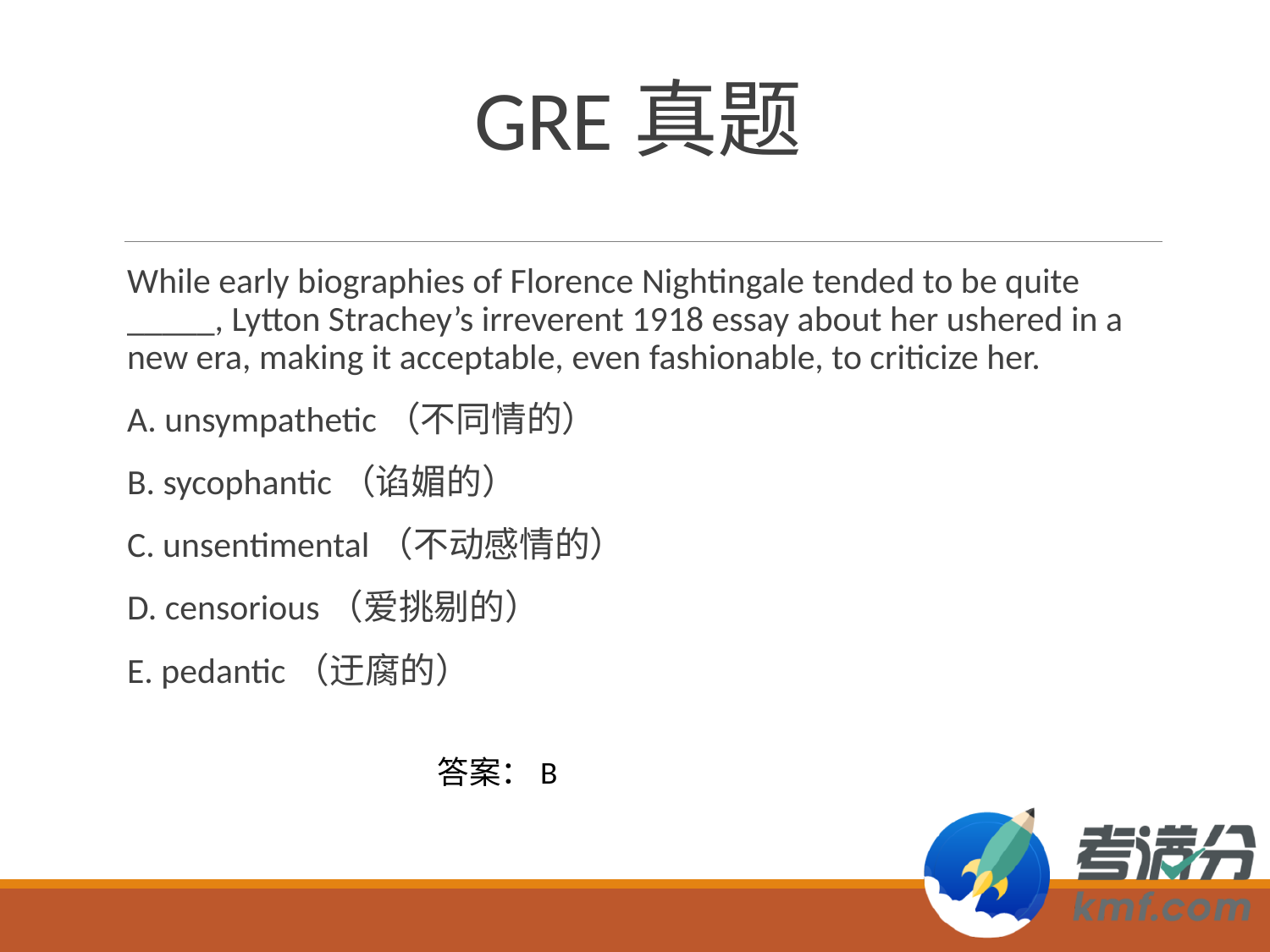

# GRE真题
While early biographies of Florence Nightingale tended to be quite _____, Lytton Strachey’s irreverent 1918 essay about her ushered in a new era, making it acceptable, even fashionable, to criticize her.
A. unsympathetic（不同情的）
B. sycophantic（谄媚的）
C. unsentimental（不动感情的）
D. censorious（爱挑剔的）
E. pedantic（迂腐的）

答案：B